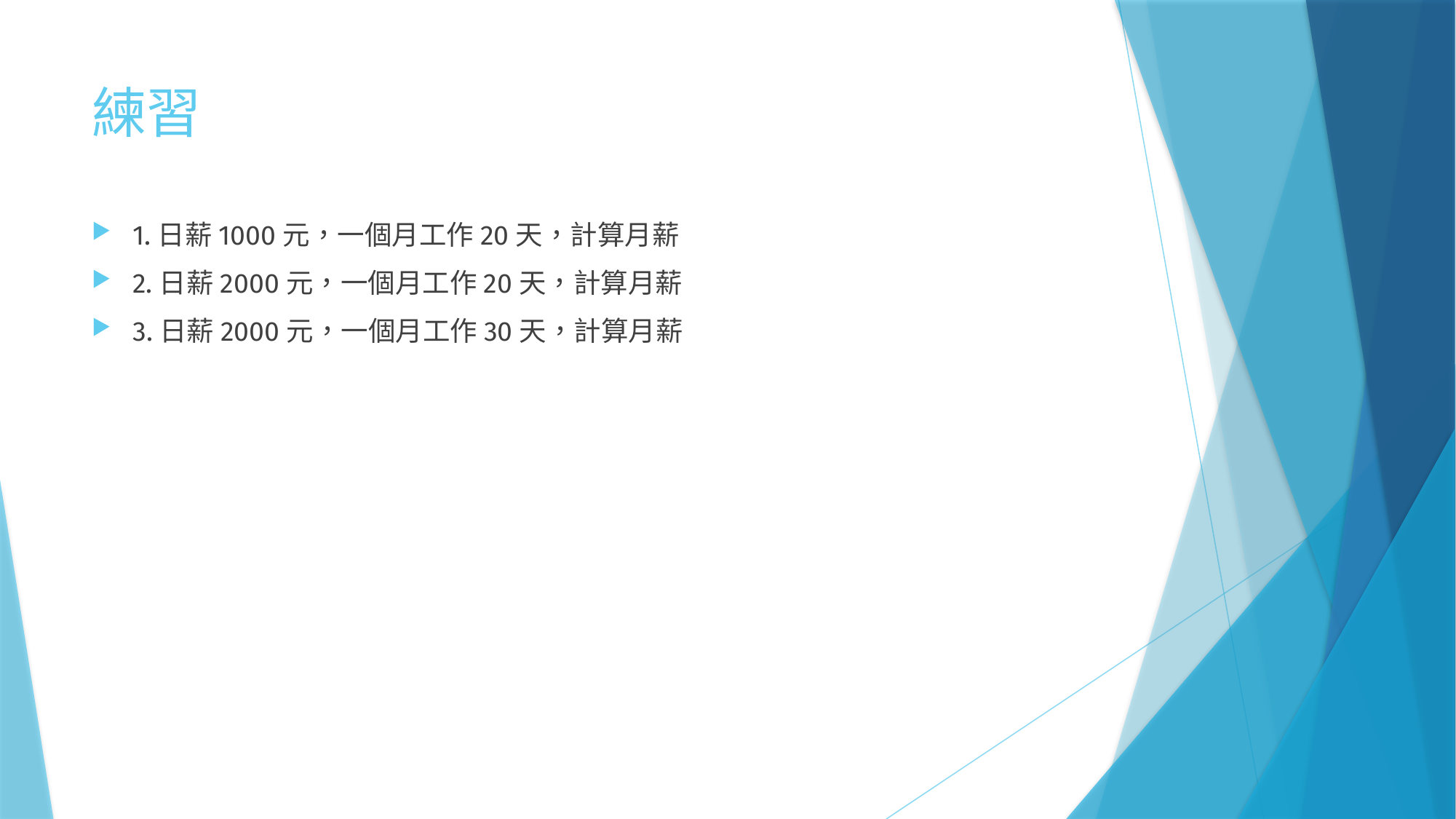

# 練習
1.日薪1000元，一個月工作20天，計算月薪
2.日薪2000元，一個月工作20天，計算月薪
3.日薪2000元，一個月工作30天，計算月薪